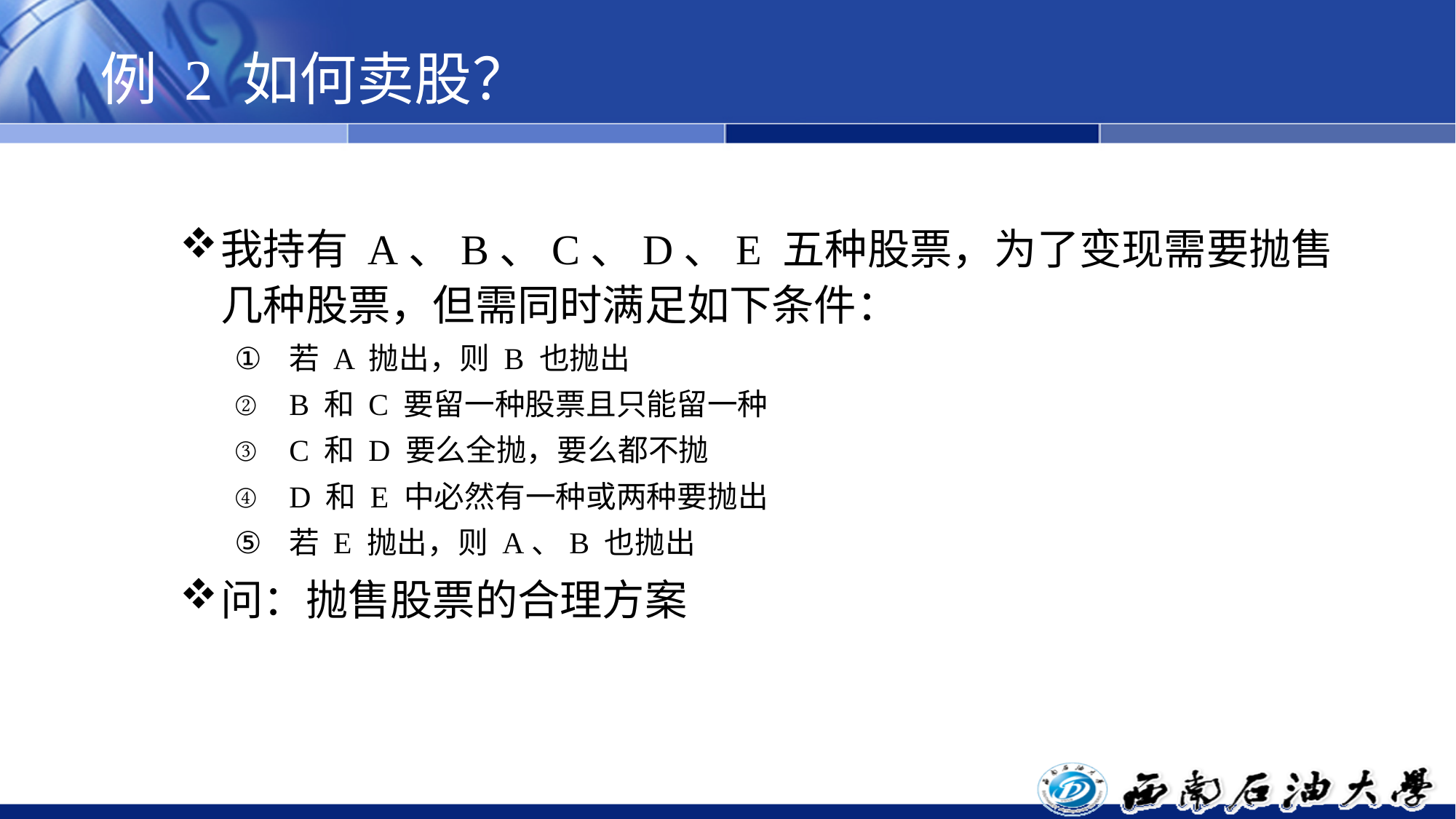

# 例 2 如何卖股？
我持有 A、B、C、D、E 五种股票，为了变现需要抛售几种股票，但需同时满足如下条件：
若 A 抛出，则 B 也抛出
B 和 C 要留一种股票且只能留一种
C 和 D 要么全抛，要么都不抛
D 和 E 中必然有一种或两种要抛出
若 E 抛出，则 A、B 也抛出
问：抛售股票的合理方案